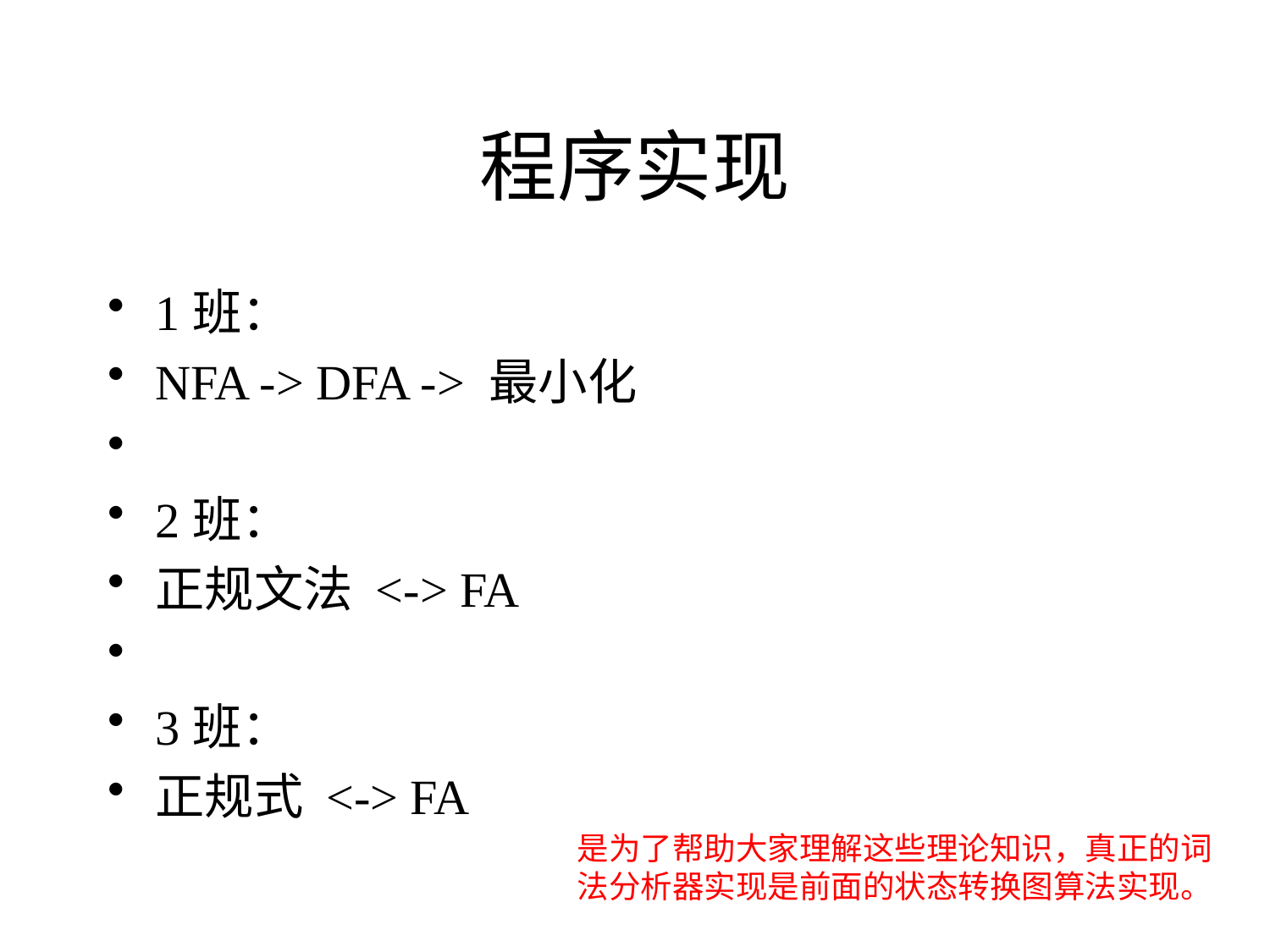

# 程序实现
1班：
NFA -> DFA -> 最小化

2班：
正规文法 <-> FA

3班：
正规式 <-> FA

是为了帮助大家理解这些理论知识，真正的词法分析器实现是前面的状态转换图算法实现。